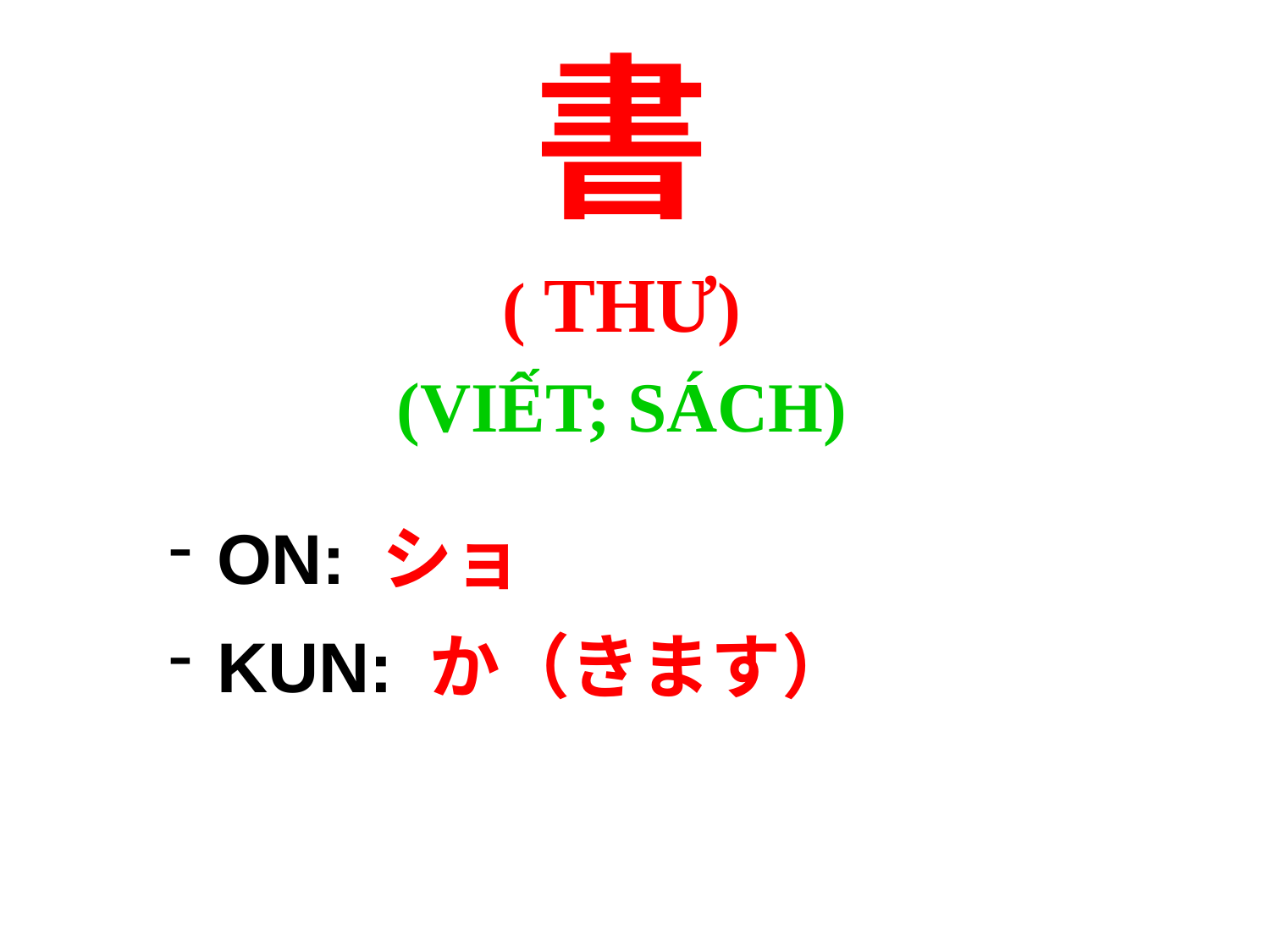

書
( THƯ)
(VIẾT; SÁCH)
ON: ショ
KUN: か（きます）